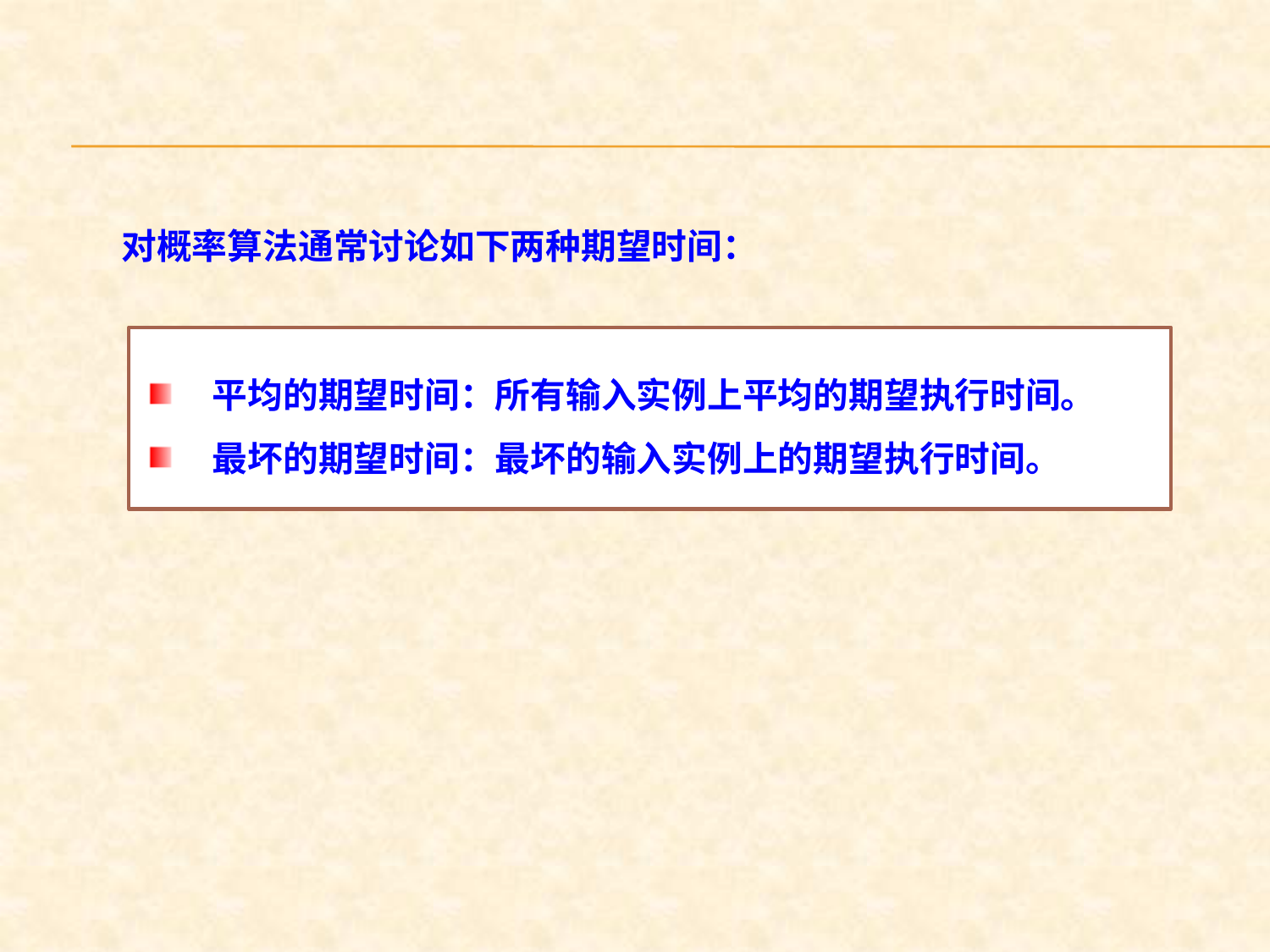

对概率算法通常讨论如下两种期望时间：
平均的期望时间：所有输入实例上平均的期望执行时间。
最坏的期望时间：最坏的输入实例上的期望执行时间。